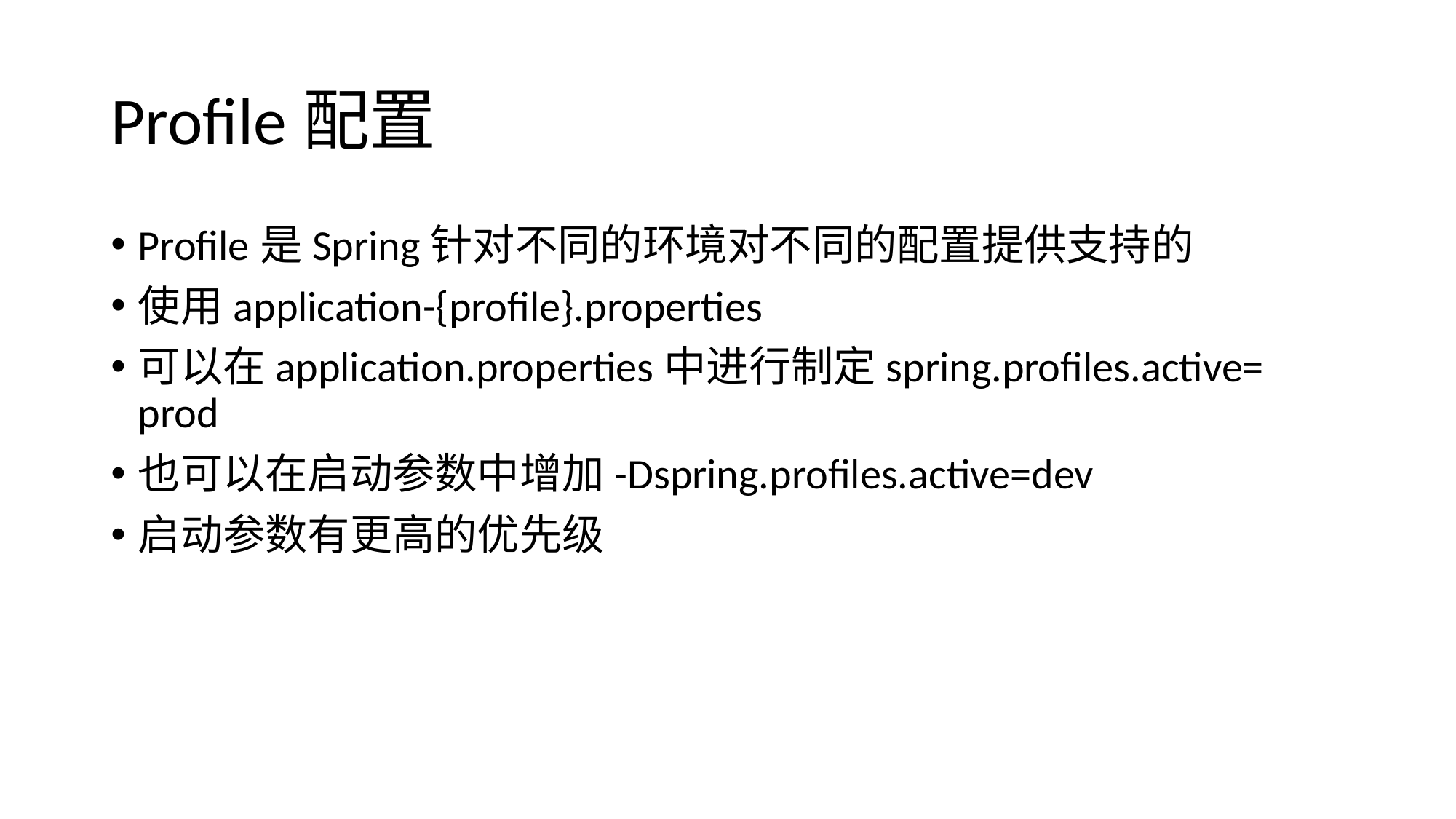

# Profile配置
Profile是Spring针对不同的环境对不同的配置提供支持的
使用application-{profile}.properties
可以在application.properties中进行制定spring.profiles.active= prod
也可以在启动参数中增加-Dspring.profiles.active=dev
启动参数有更高的优先级